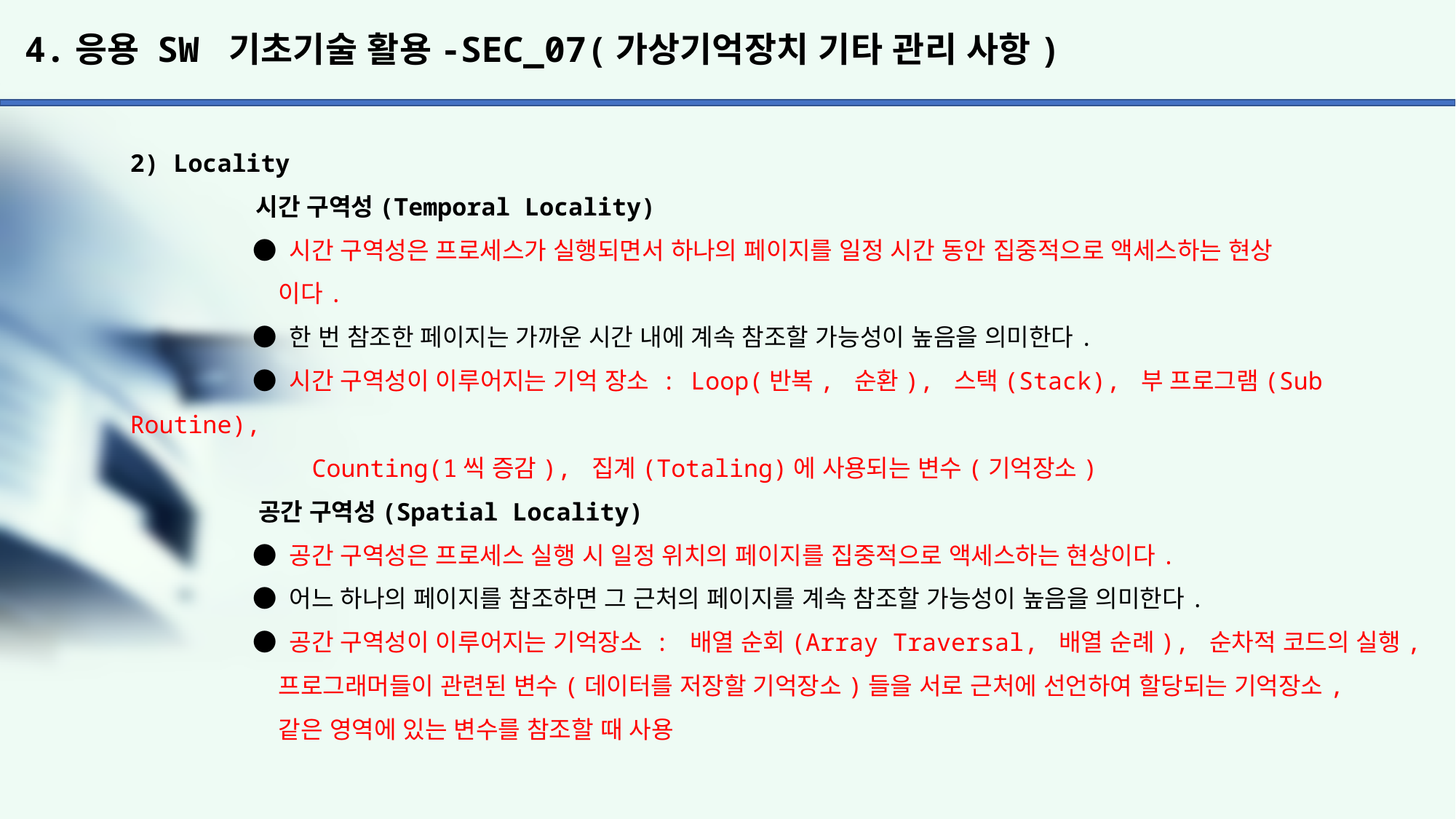

# 4.응용 SW 기초기술 활용-SEC_07(가상기억장치 기타 관리 사항)
2) Locality
	  시간 구역성(Temporal Locality)
	  ● 시간 구역성은 프로세스가 실행되면서 하나의 페이지를 일정 시간 동안 집중적으로 액세스하는 현상
	     이다.
	  ● 한 번 참조한 페이지는 가까운 시간 내에 계속 참조할 가능성이 높음을 의미한다.
	  ● 시간 구역성이 이루어지는 기억 장소 : Loop(반복, 순환), 스택(Stack), 부 프로그램(Sub Routine),
	     Counting(1씩 증감), 집계(Totaling)에 사용되는 변수(기억장소)
	  공간 구역성(Spatial Locality)
	  ● 공간 구역성은 프로세스 실행 시 일정 위치의 페이지를 집중적으로 액세스하는 현상이다.
	  ● 어느 하나의 페이지를 참조하면 그 근처의 페이지를 계속 참조할 가능성이 높음을 의미한다.
	  ● 공간 구역성이 이루어지는 기억장소 : 배열 순회(Array Traversal, 배열 순례), 순차적 코드의 실행,
	     프로그래머들이 관련된 변수(데이터를 저장할 기억장소)들을 서로 근처에 선언하여 할당되는 기억장소,
	     같은 영역에 있는 변수를 참조할 때 사용